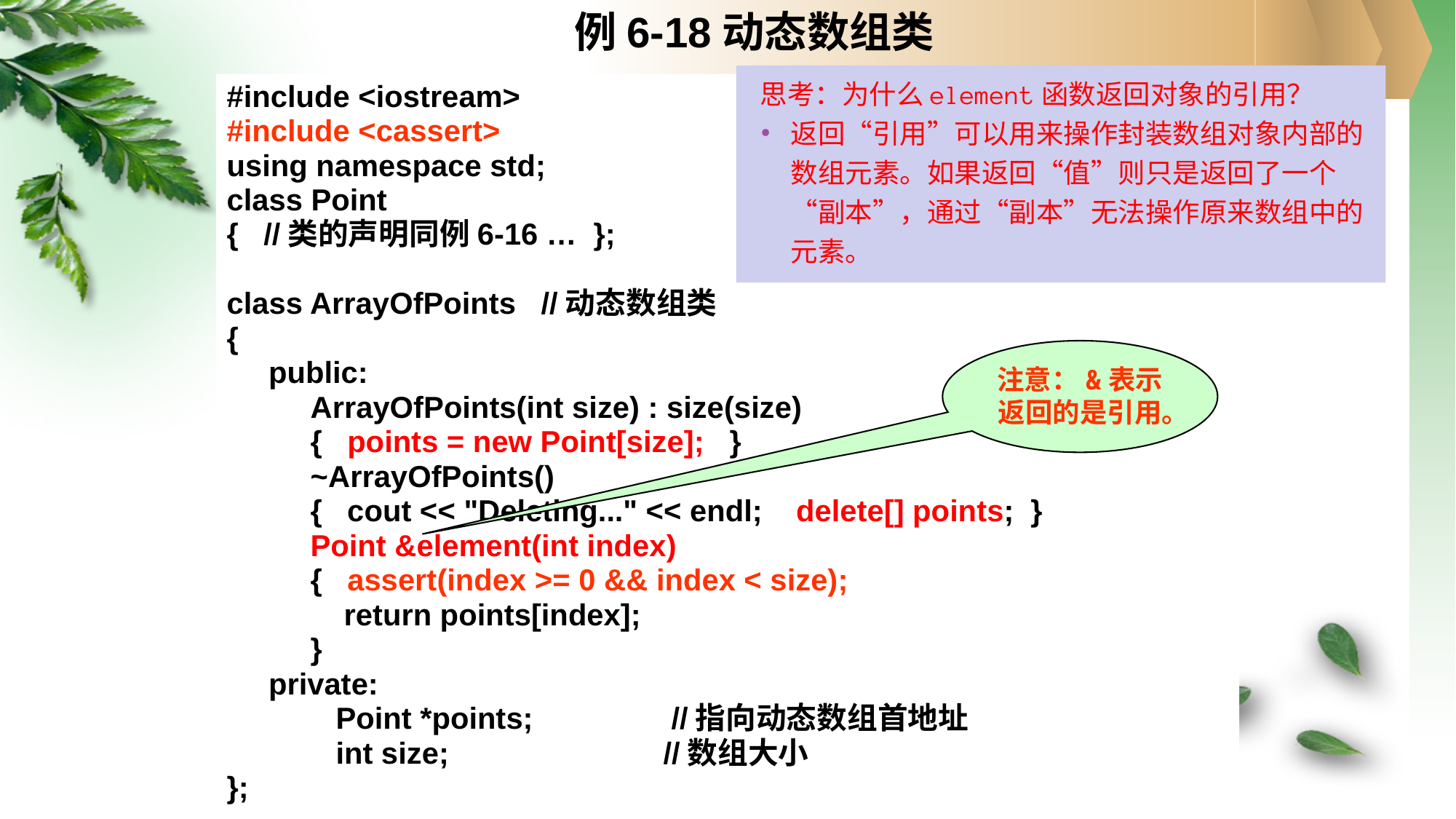

# 例6-18动态数组类
思考：为什么element函数返回对象的引用？
返回“引用”可以用来操作封装数组对象内部的数组元素。如果返回“值”则只是返回了一个“副本”，通过“副本”无法操作原来数组中的元素。
#include <iostream>
#include <cassert>
using namespace std;
class Point
{   //类的声明同例6-16 …  };

class ArrayOfPoints   //动态数组类
{
     public:
          ArrayOfPoints(int size) : size(size)
          {   points = new Point[size];   }
          ~ArrayOfPoints()
          {   cout << "Deleting..." << endl;    delete[] points;  }
          Point &element(int index)
          {   assert(index >= 0 && index < size);
              return points[index];
          }
     private:
	Point *points;	              //指向动态数组首地址
	int size;		//数组大小
};
注意：&表示返回的是引用。